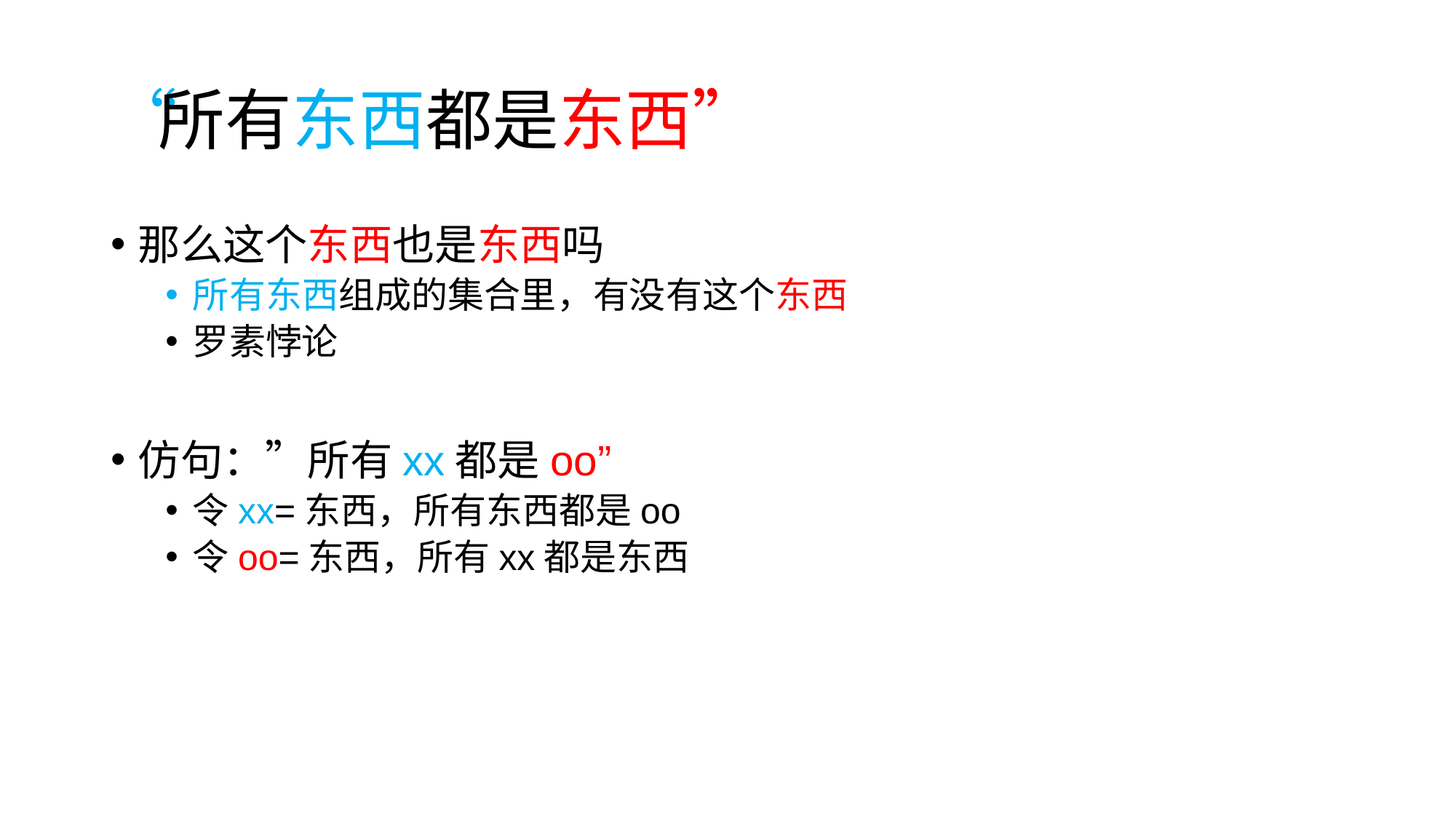

# “所有东西都是东西”
那么这个东西也是东西吗
所有东西组成的集合里，有没有这个东西
罗素悖论

仿句：”所有xx都是oo”
令xx=东西，所有东西都是oo
令oo=东西，所有xx都是东西